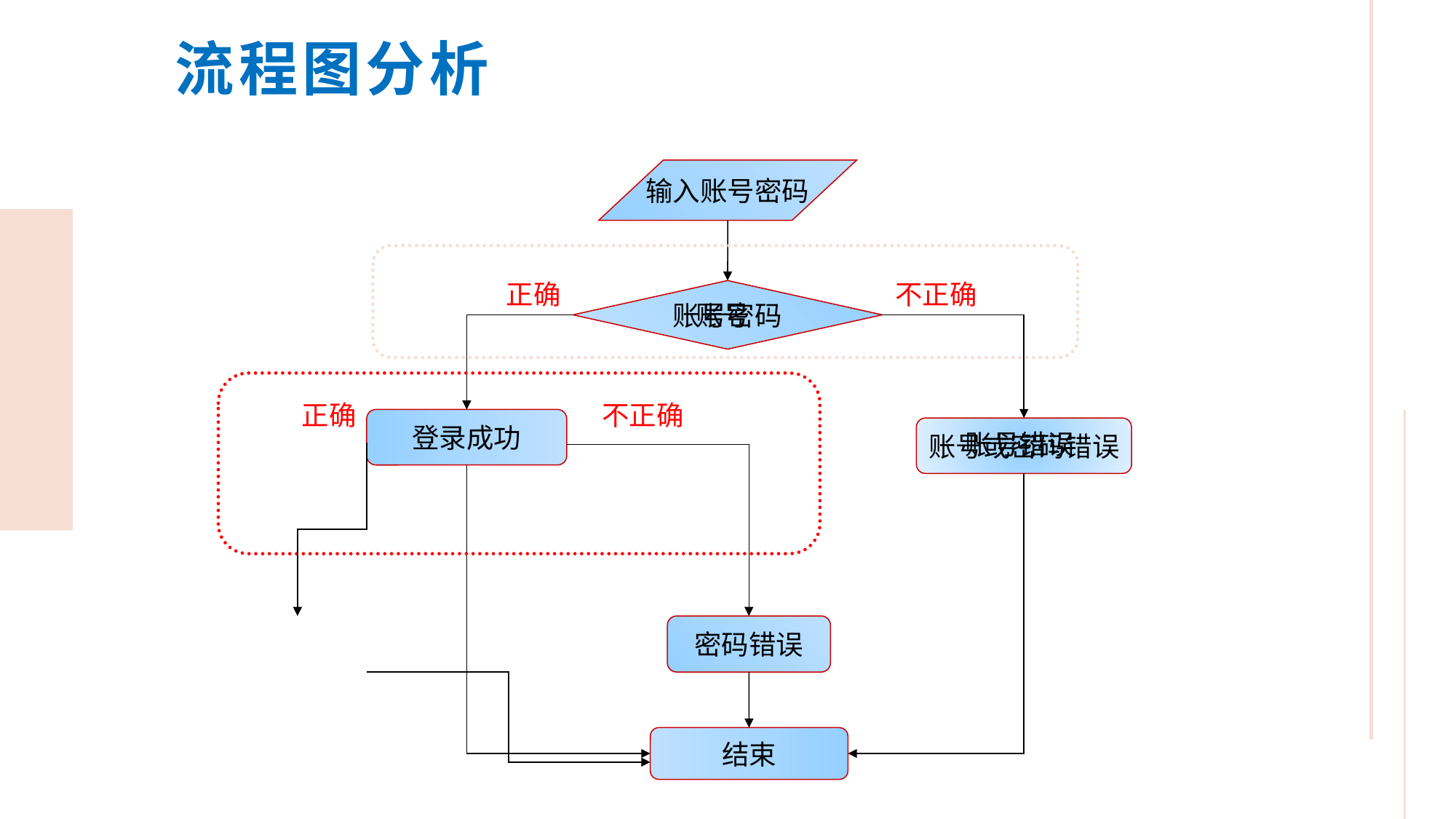

流程图分析
输入账号密码

正确
账号
不正确
账号密码

正确
不正确
密码
登录成功
账号错误
账号或密码错误
密码错误
结束